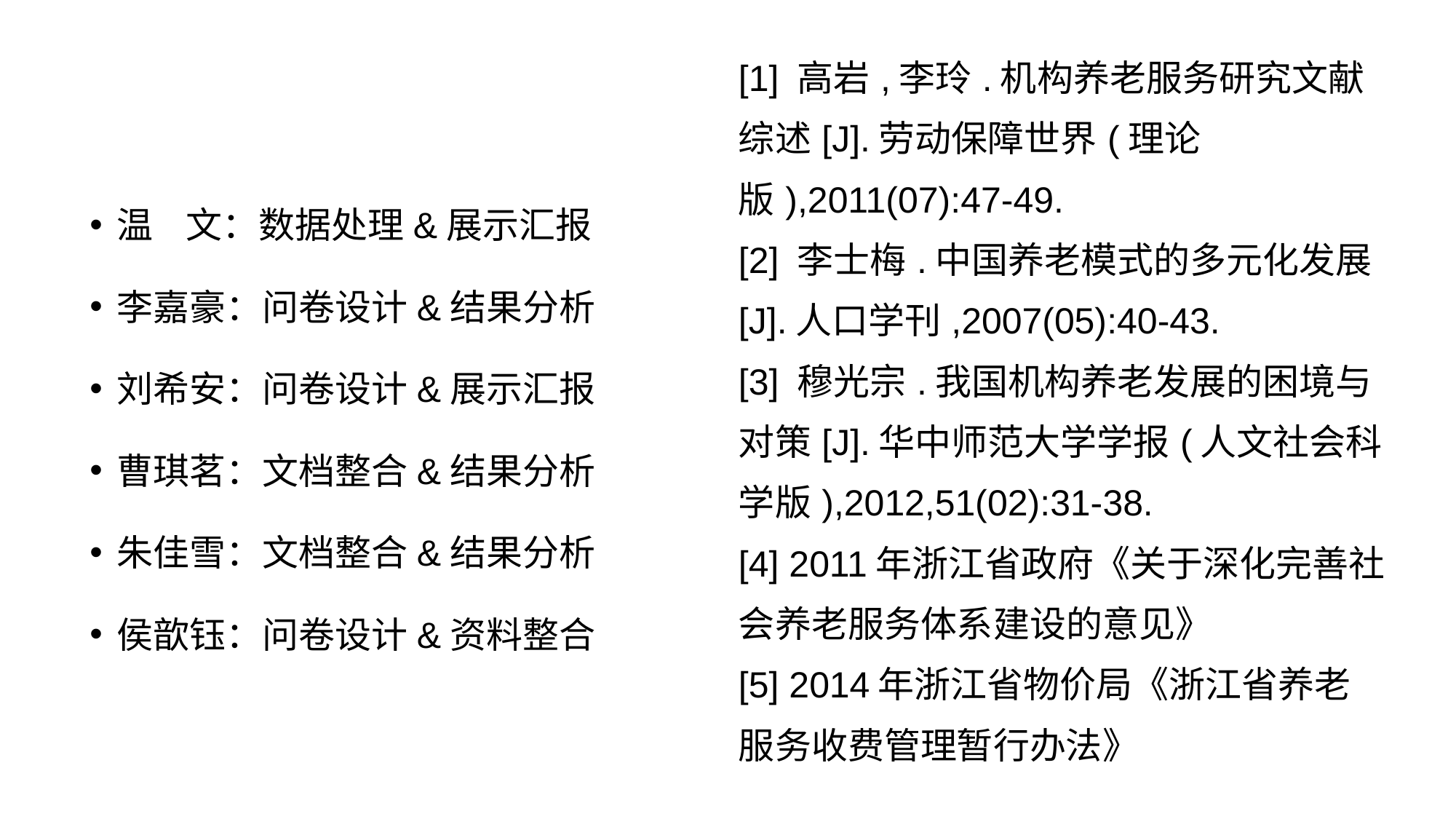

| [1] 高岩,李玲.机构养老服务研究文献综述[J].劳动保障世界(理论版),2011(07):47-49. [2] 李士梅.中国养老模式的多元化发展[J].人口学刊,2007(05):40-43. [3] 穆光宗.我国机构养老发展的困境与对策[J].华中师范大学学报(人文社会科学版),2012,51(02):31-38. [4] 2011年浙江省政府《关于深化完善社会养老服务体系建设的意见》 [5] 2014年浙江省物价局《浙江省养老服务收费管理暂行办法》 |
| --- |
|  |
温    文：数据处理&展示汇报
李嘉豪：问卷设计&结果分析
刘希安：问卷设计&展示汇报
曹琪茗：文档整合&结果分析
朱佳雪：文档整合&结果分析
侯歆钰：问卷设计&资料整合